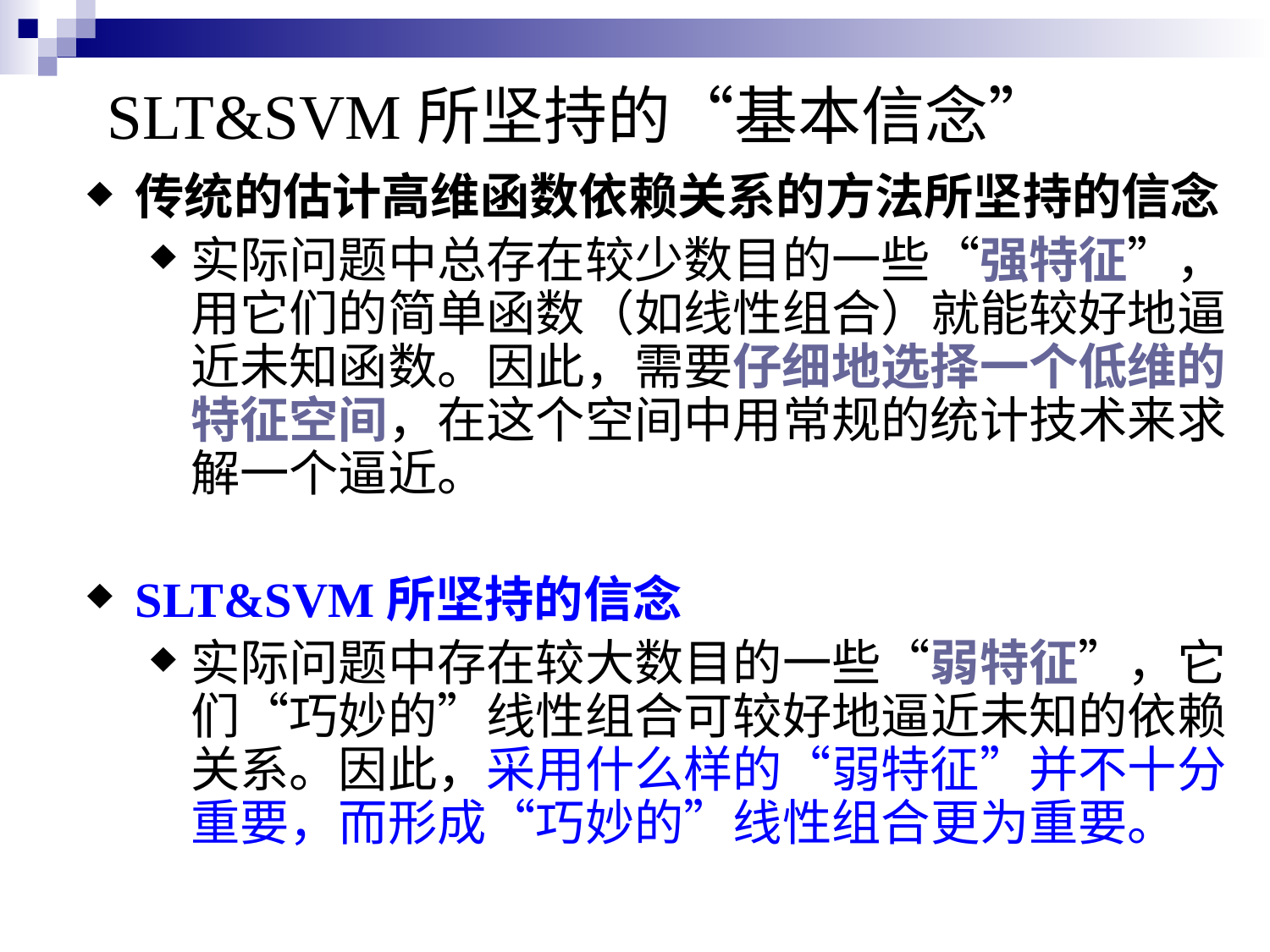

SLT&SVM所坚持的“基本信念”
传统的估计高维函数依赖关系的方法所坚持的信念
实际问题中总存在较少数目的一些“强特征”，用它们的简单函数（如线性组合）就能较好地逼近未知函数。因此，需要仔细地选择一个低维的特征空间，在这个空间中用常规的统计技术来求解一个逼近。

SLT&SVM所坚持的信念
实际问题中存在较大数目的一些“弱特征”，它们“巧妙的”线性组合可较好地逼近未知的依赖关系。因此，采用什么样的“弱特征”并不十分重要，而形成“巧妙的”线性组合更为重要。